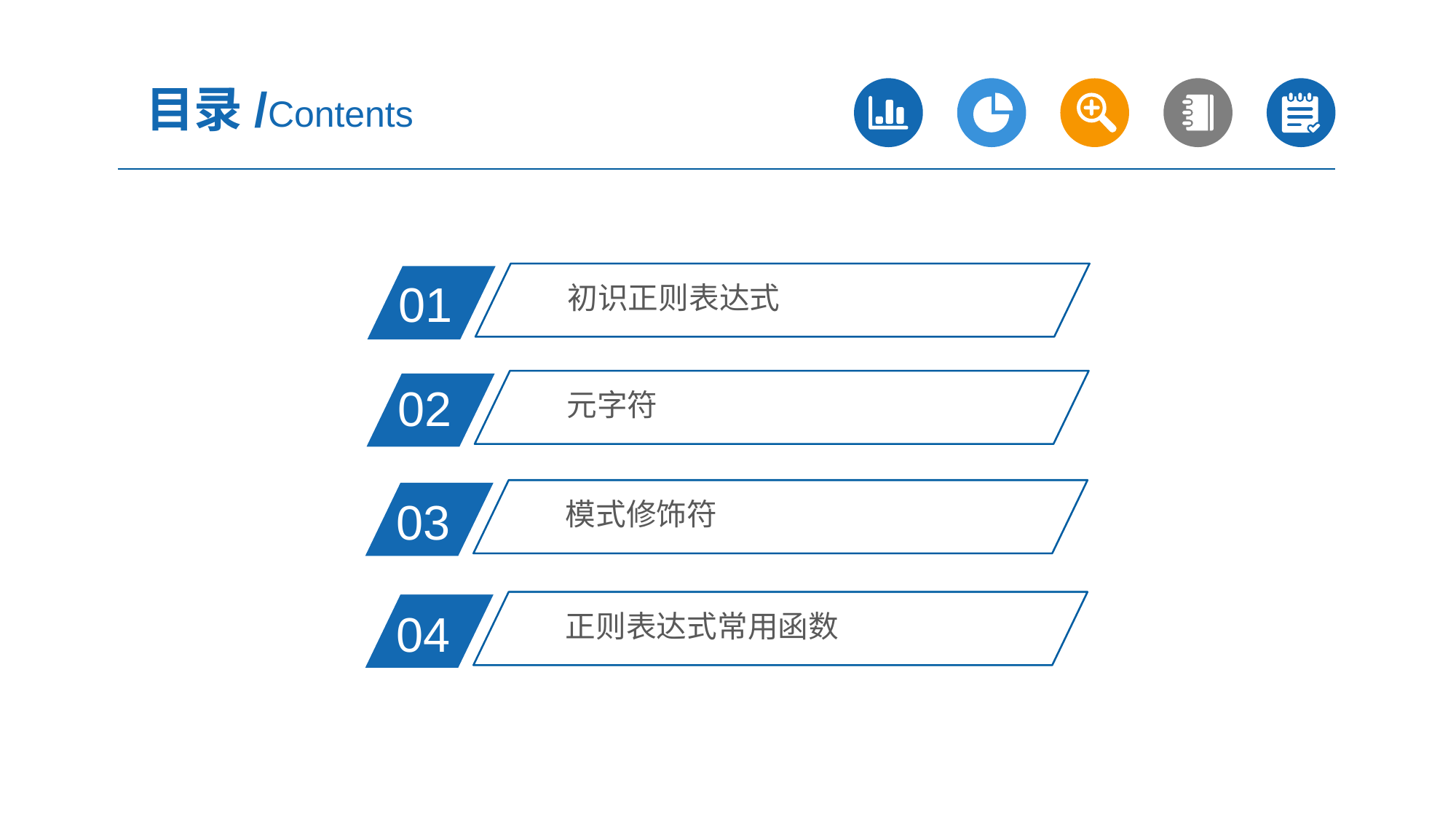

目录/Contents

初识正则表达式

01

元字符
02

模式修饰符

03

正则表达式常用函数

04